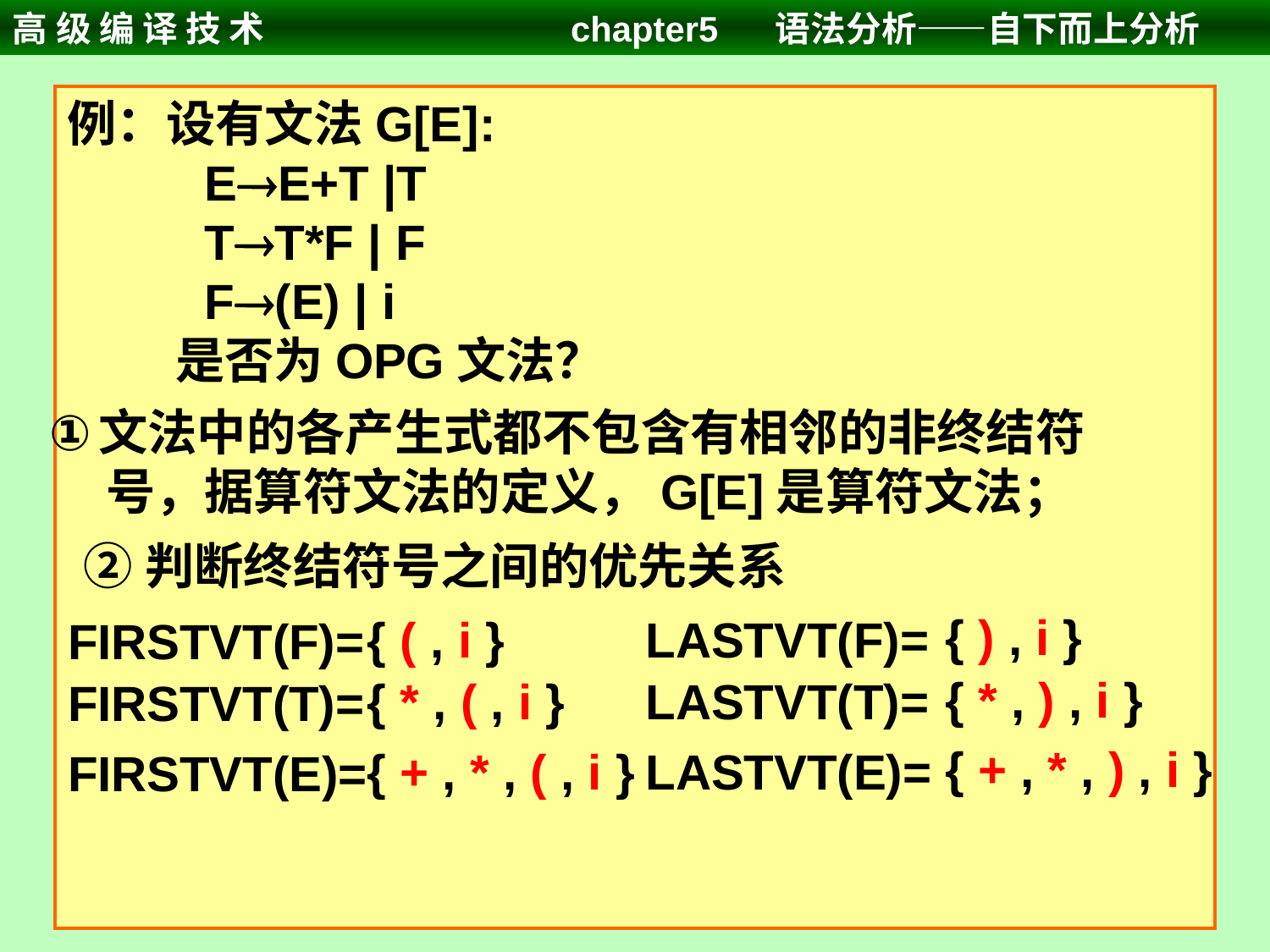

例：设有文法G[E]:
          E→E+T |T
          T→T*F | F
          F→(E) | i
       是否为OPG文法？

文法中的各产生式都不包含有相邻的非终结符
    号，据算符文法的定义，G[E]是算符文法；
②判断终结符号之间的优先关系
{ ) , i }
{ ( , i }
LASTVT(F)=
FIRSTVT(F)=
{ * , ) , i }
{ * , ( , i }
LASTVT(T)=
FIRSTVT(T)=
{ + , * , ) , i }
{ + , * , ( , i }
LASTVT(E)=
FIRSTVT(E)=